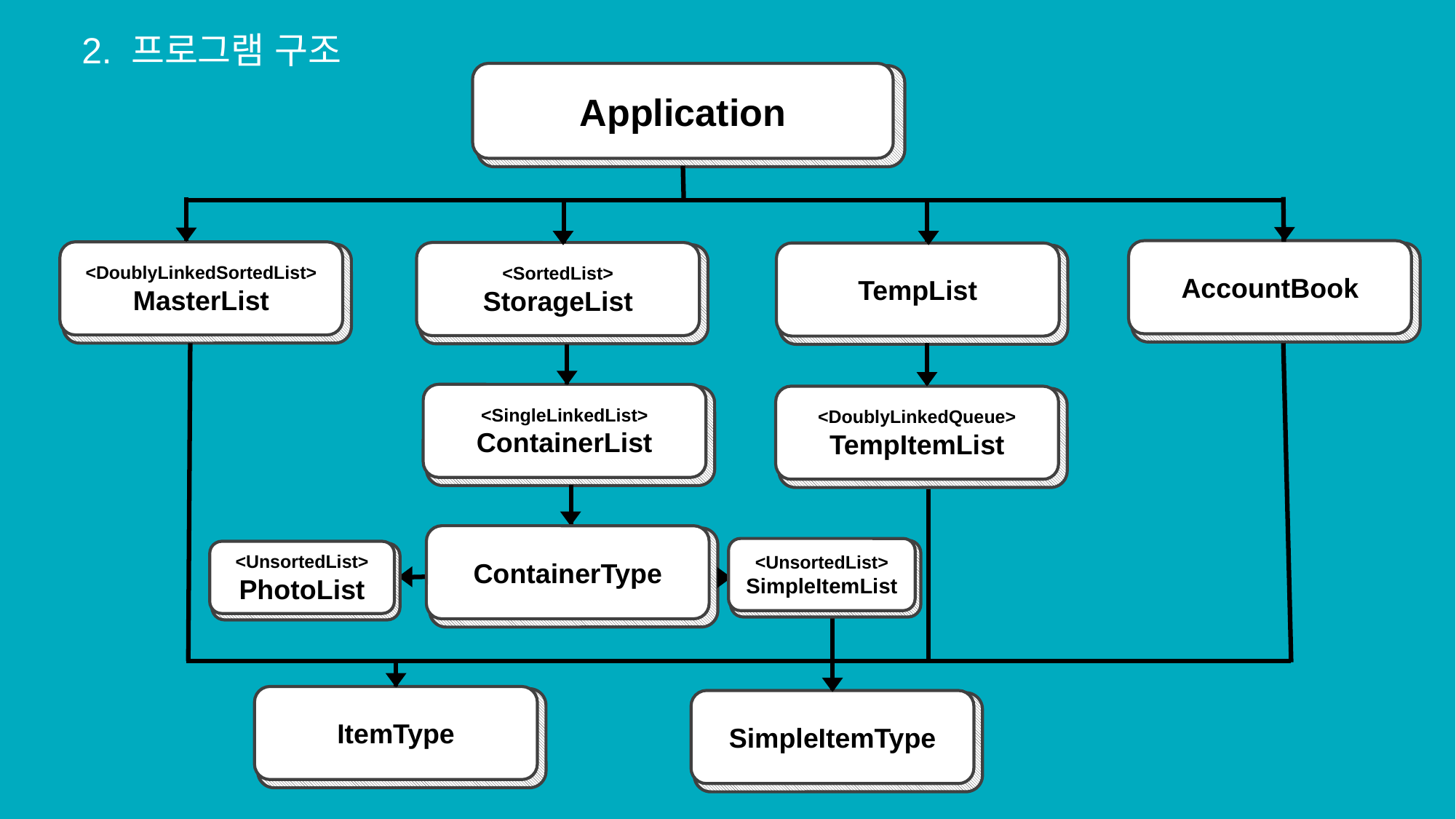

2. 프로그램 구조
Application

AccountBook

<DoublyLinkedSortedList>
MasterList

<SortedList>
StorageList

TempList

<SingleLinkedList>
ContainerList

<DoublyLinkedQueue>
TempItemList

ContainerType

<UnsortedList>
SimpleItemList

<UnsortedList>
PhotoList

ItemType

SimpleItemType